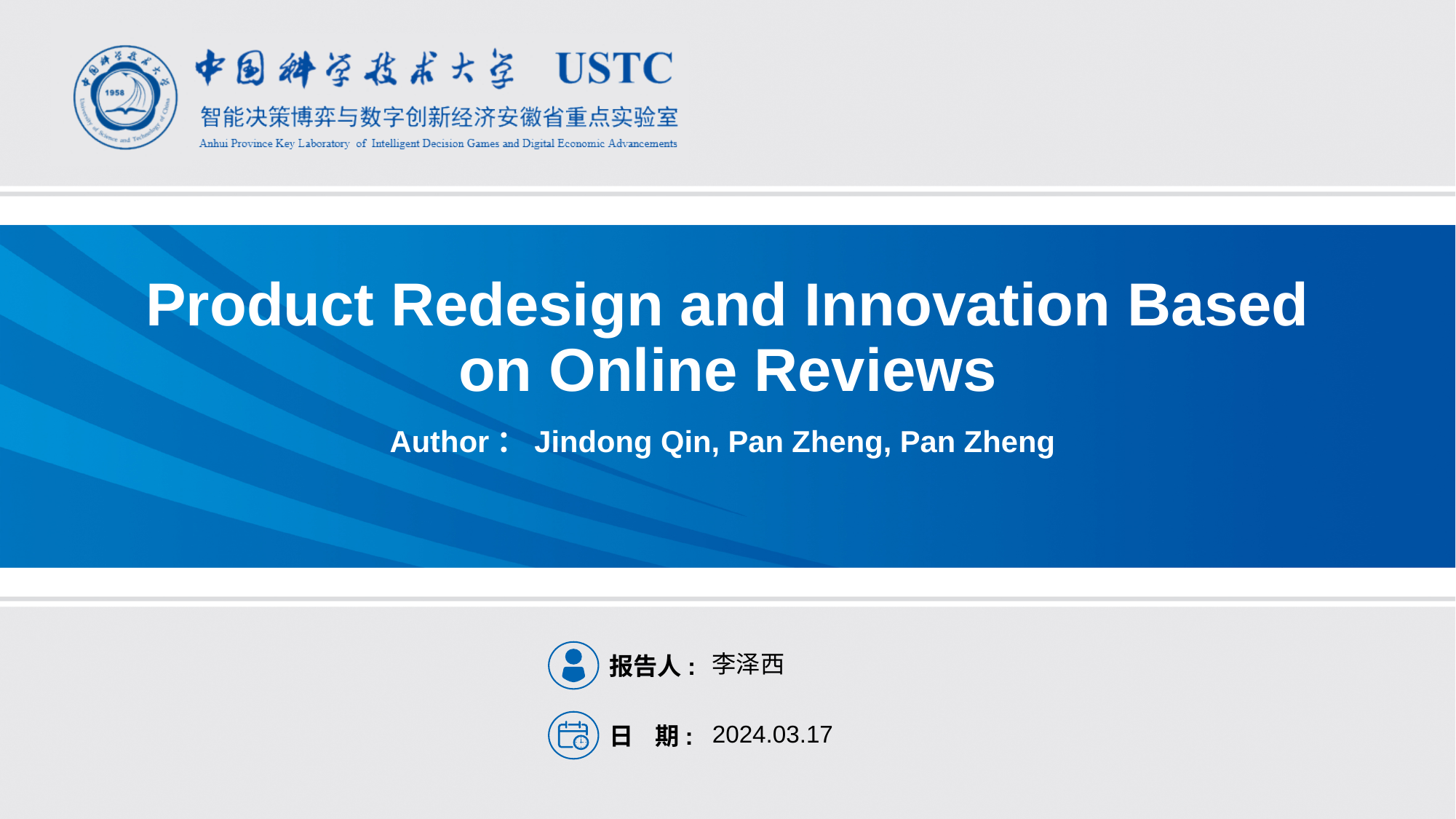

# Product Redesign and Innovation Based on Online Reviews
Author：Jindong Qin, Pan Zheng, Pan Zheng
李泽西
2024.03.17